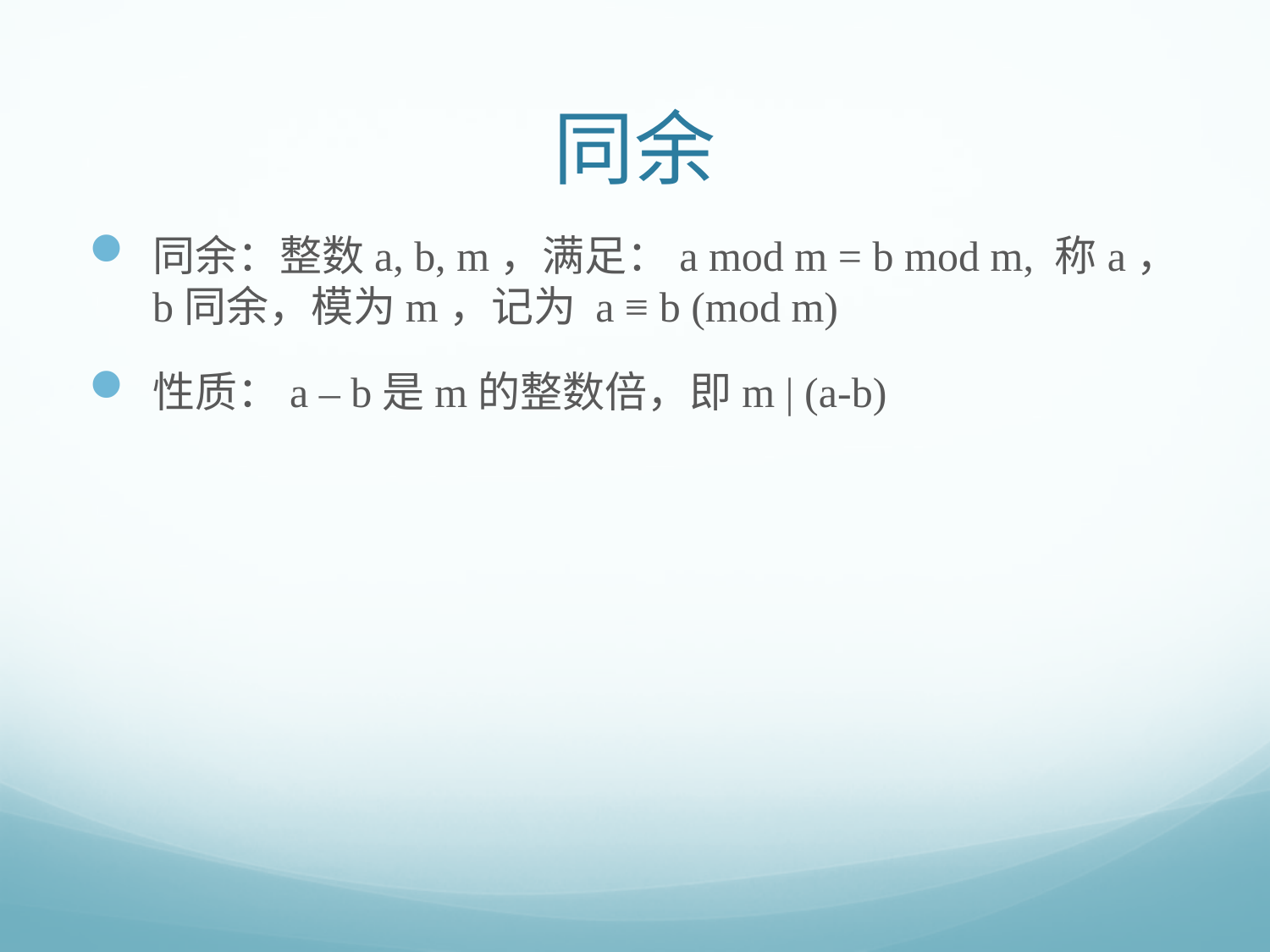

# 同余
同余：整数a, b, m，满足：a mod m = b mod m, 称a，b同余，模为m，记为 a ≡ b (mod m)
性质：a – b是m的整数倍，即m | (a-b)